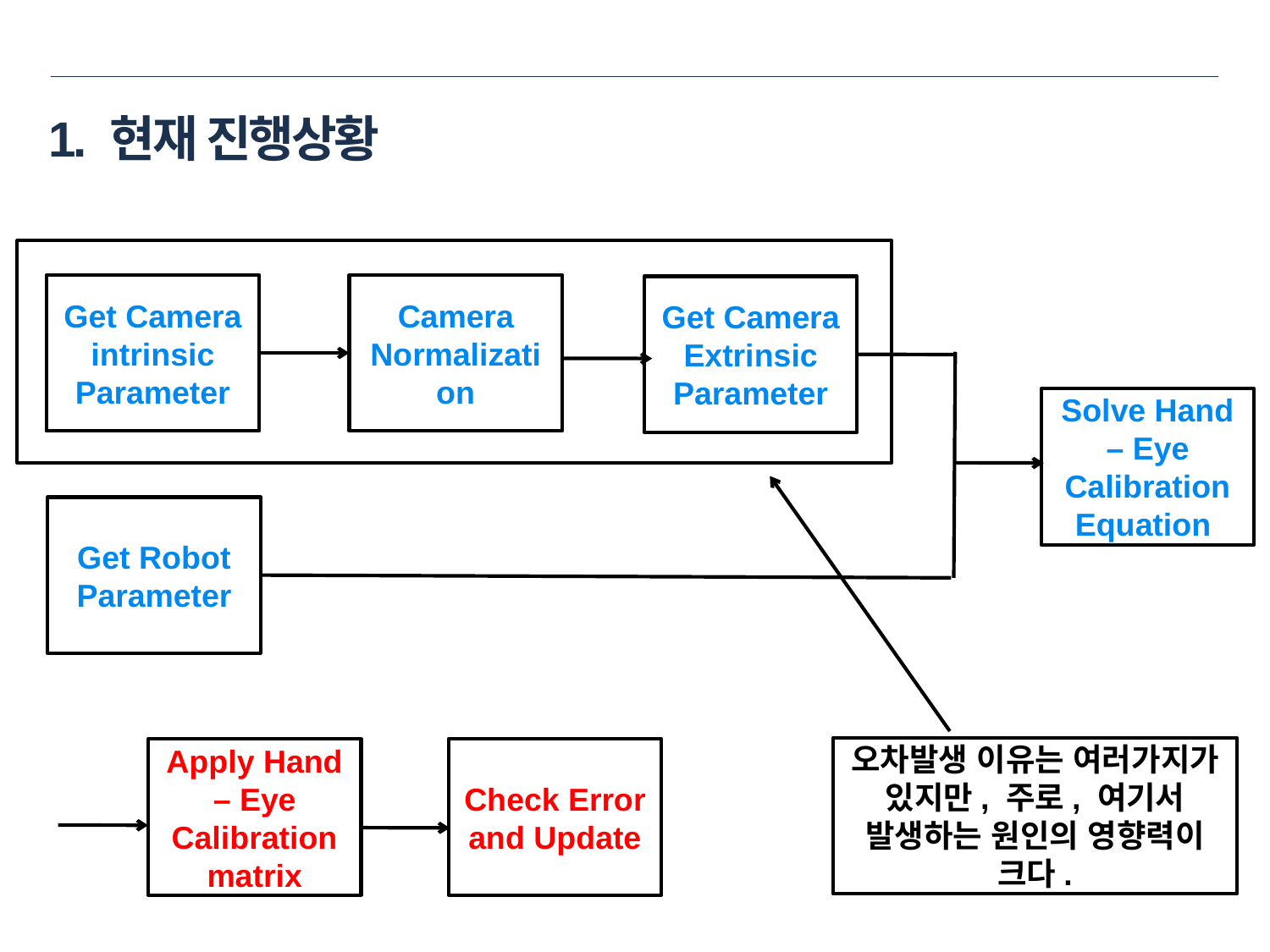

# 1. 현재 진행상황

Get Camera
intrinsic Parameter
Camera Normalization
Get Camera
Extrinsic Parameter
Solve Hand – Eye Calibration Equation
Get Robot Parameter
오차발생 이유는 여러가지가 있지만, 주로, 여기서 발생하는 원인의 영향력이 크다.
Apply Hand – Eye Calibration matrix
Check Error and Update